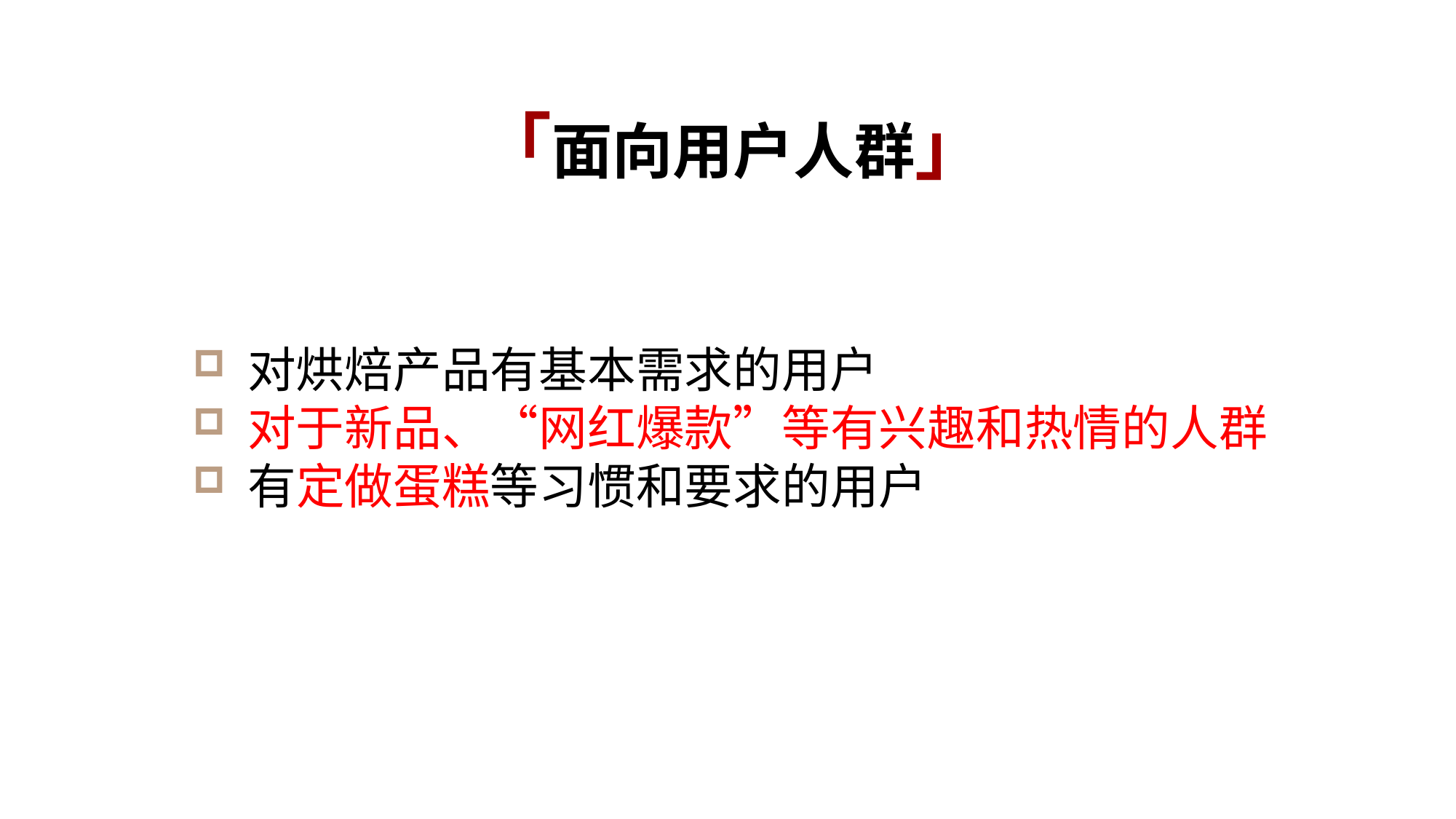

「面向用户人群」

对烘焙产品有基本需求的用户
对于新品、“网红爆款”等有兴趣和热情的人群
有定做蛋糕等习惯和要求的用户